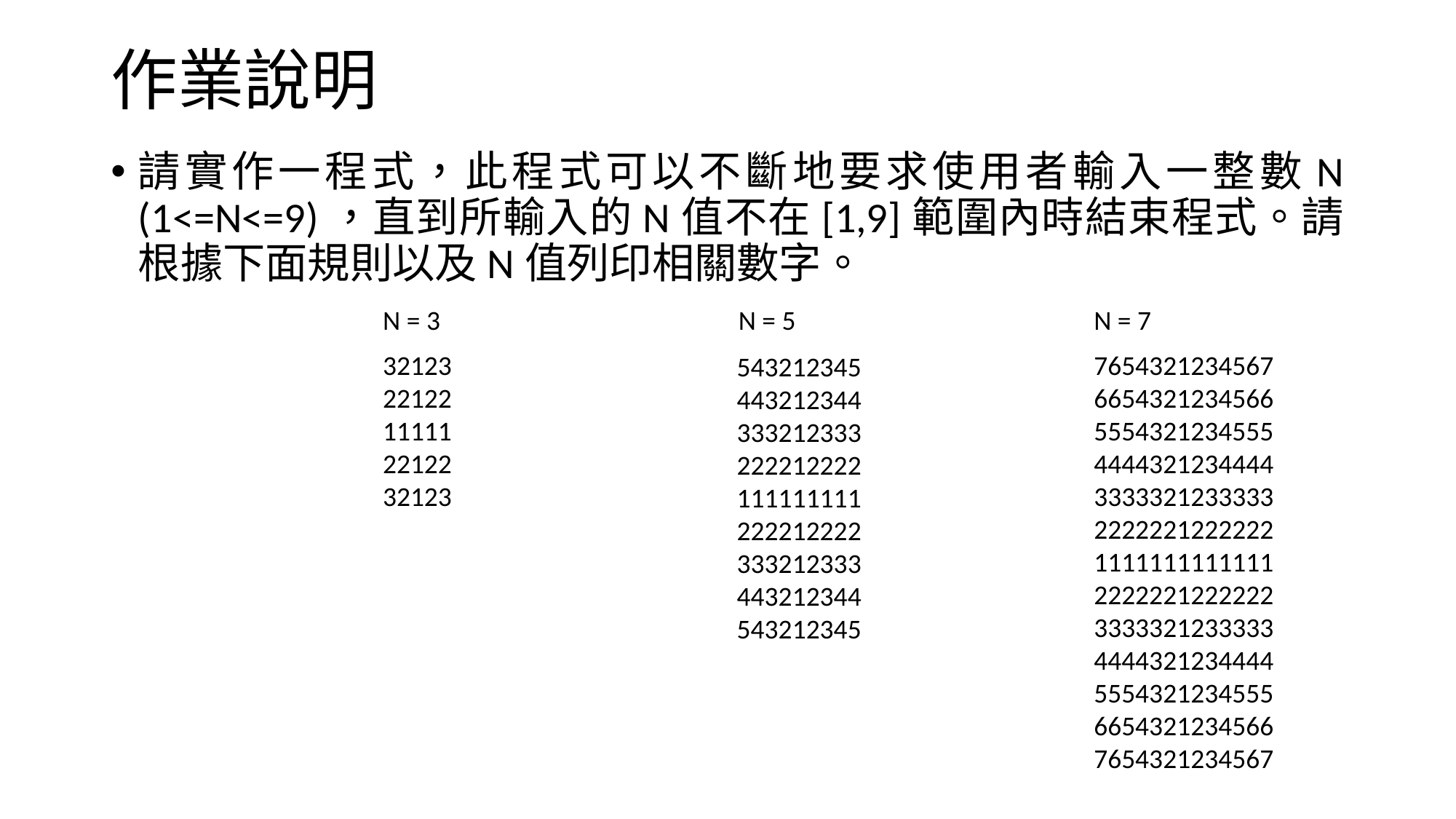

# 作業說明
請實作一程式，此程式可以不斷地要求使用者輸入一整數N (1<=N<=9)，直到所輸入的N值不在[1,9]範圍內時結束程式。請根據下面規則以及N值列印相關數字。

N = 3
N = 5
N = 7
32123
22122
11111
22122
32123
7654321234567
6654321234566
5554321234555
4444321234444
3333321233333
2222221222222
1111111111111
2222221222222
3333321233333
4444321234444
5554321234555
6654321234566
7654321234567
543212345
443212344
333212333
222212222
111111111
222212222
333212333
443212344
543212345